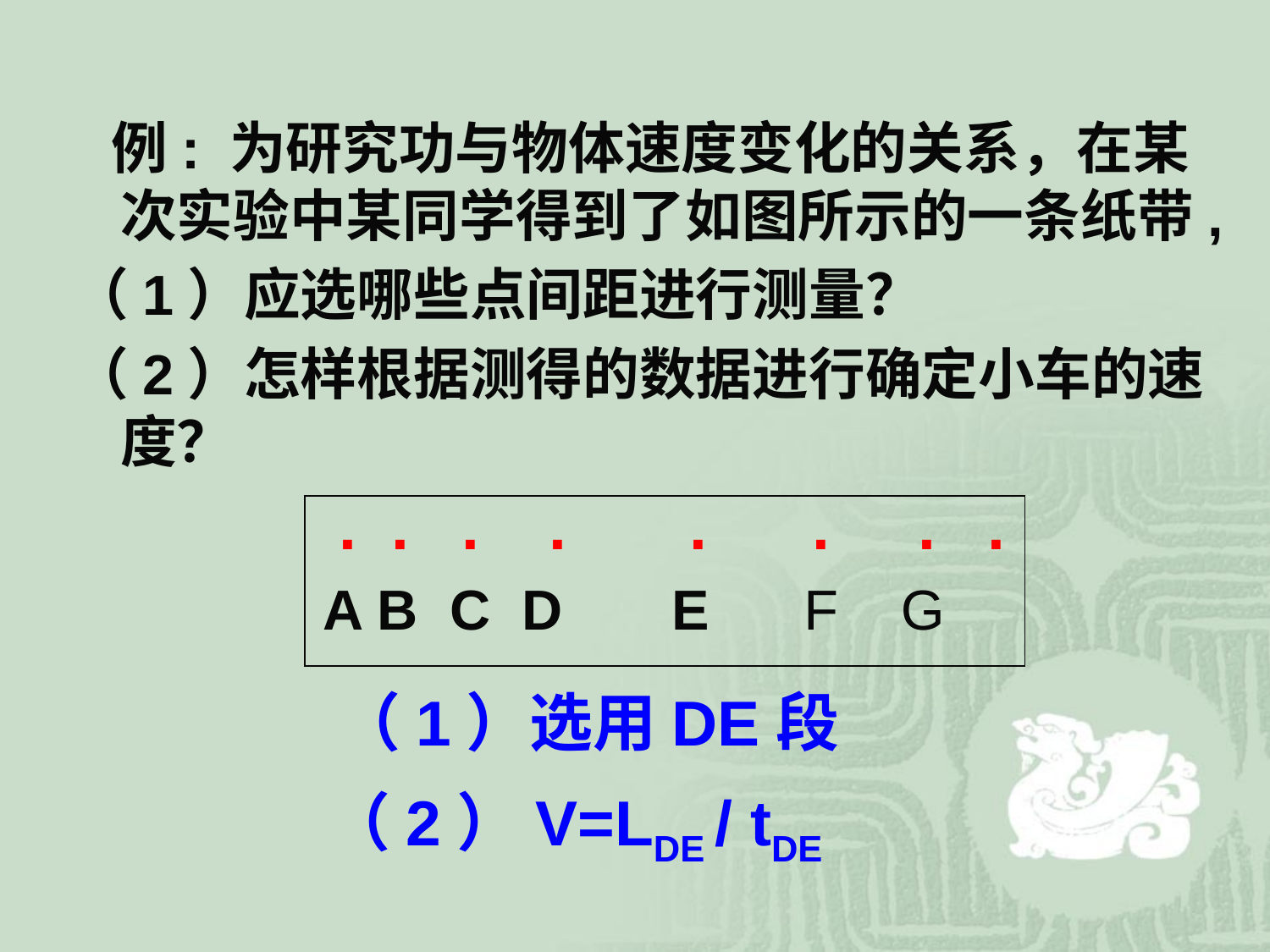

例: 为研究功与物体速度变化的关系，在某次实验中某同学得到了如图所示的一条纸带,
（1）应选哪些点间距进行测量？
（2）怎样根据测得的数据进行确定小车的速度？
                 .  .   .    .       .      .     .   .
                A B  C  D       E      F    G

 （1）选用DE段
（2）V=LDE / tDE